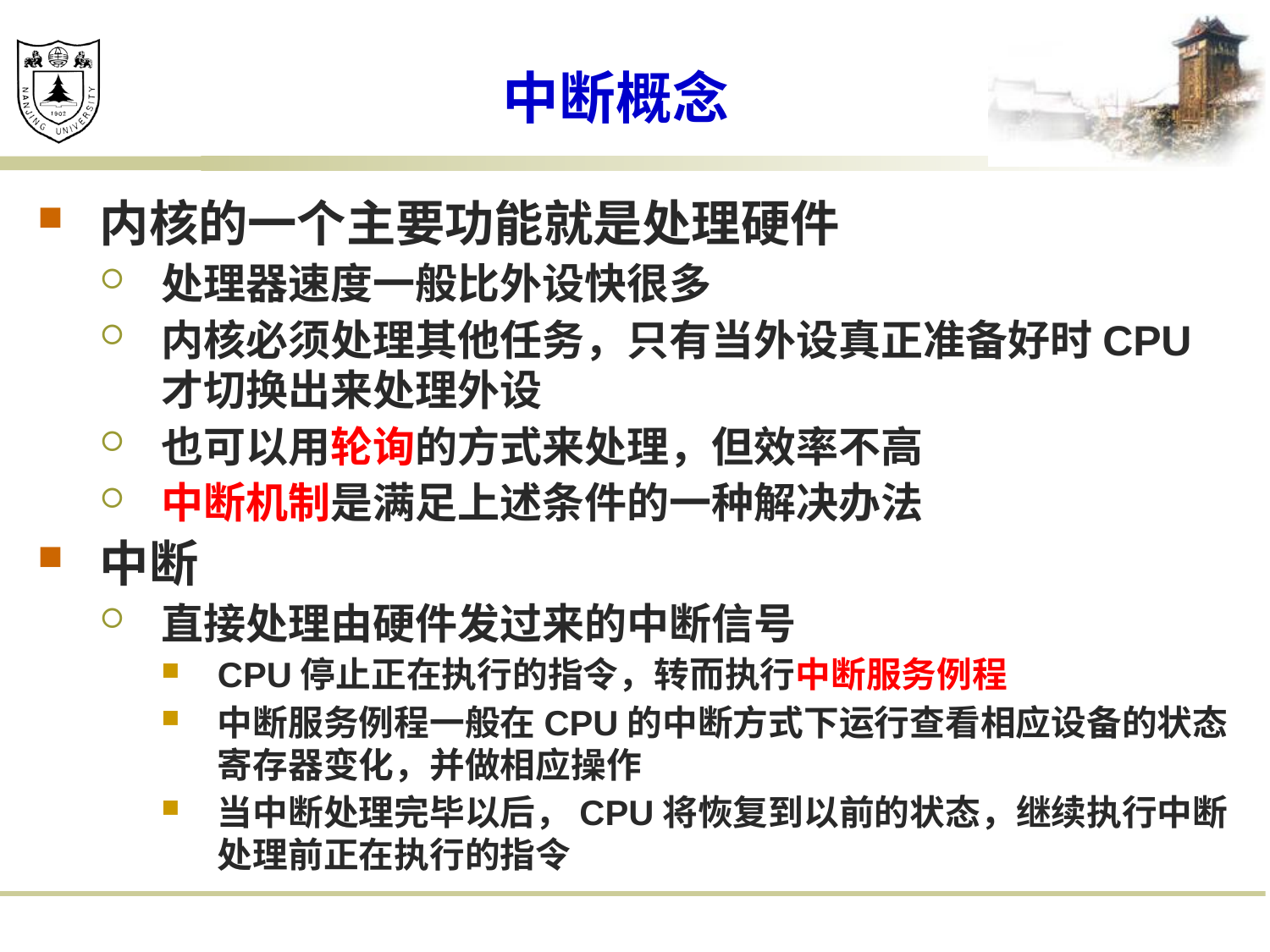

# 中断概念
内核的一个主要功能就是处理硬件
处理器速度一般比外设快很多
内核必须处理其他任务，只有当外设真正准备好时CPU才切换出来处理外设
也可以用轮询的方式来处理，但效率不高
中断机制是满足上述条件的一种解决办法
中断
直接处理由硬件发过来的中断信号
CPU停止正在执行的指令，转而执行中断服务例程
中断服务例程一般在CPU的中断方式下运行查看相应设备的状态寄存器变化，并做相应操作
当中断处理完毕以后，CPU将恢复到以前的状态，继续执行中断处理前正在执行的指令

82